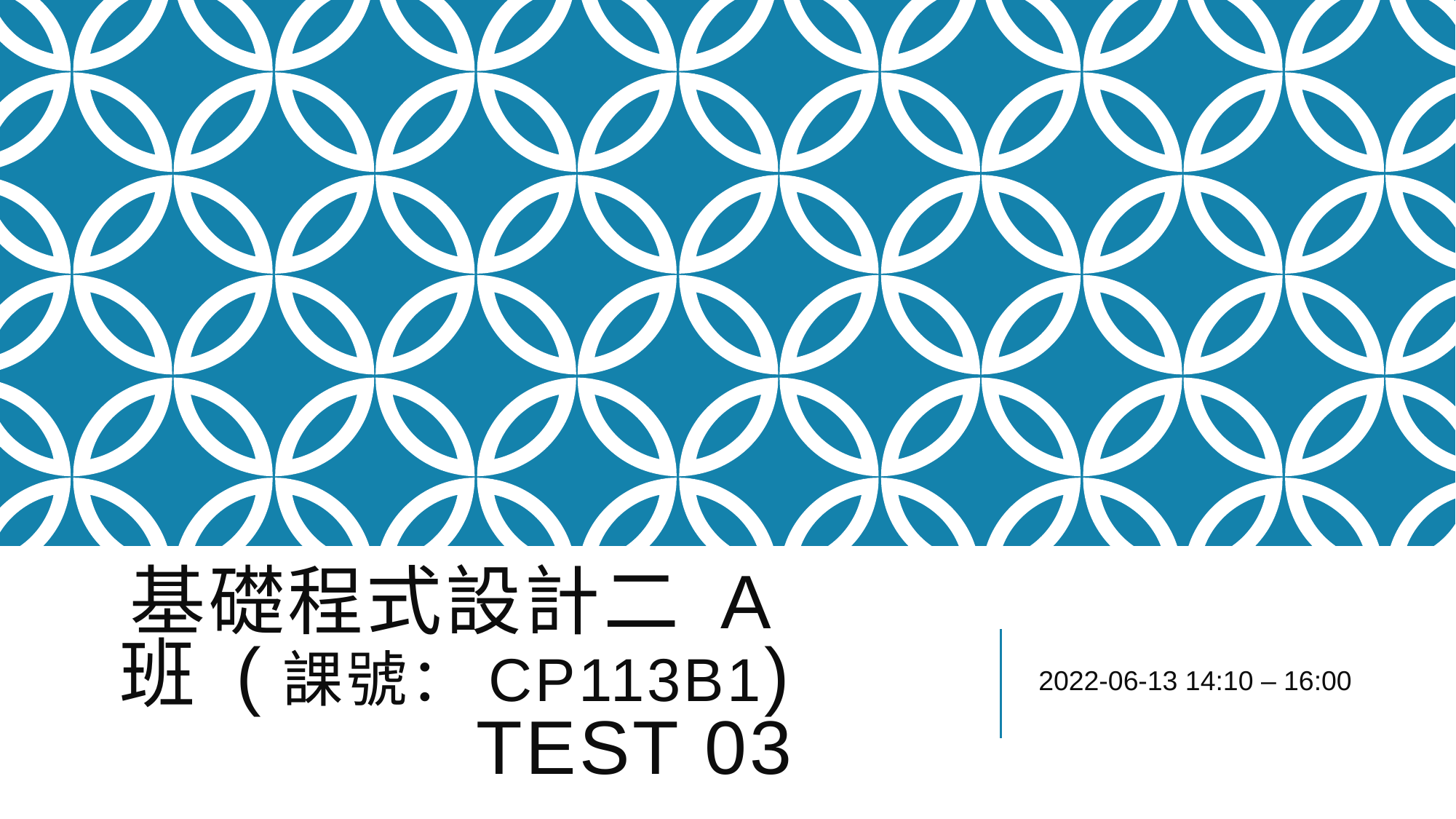

# 基礎程式設計二 A班 (課號：CP113B1) Test 03
2022-06-13 14:10 – 16:00